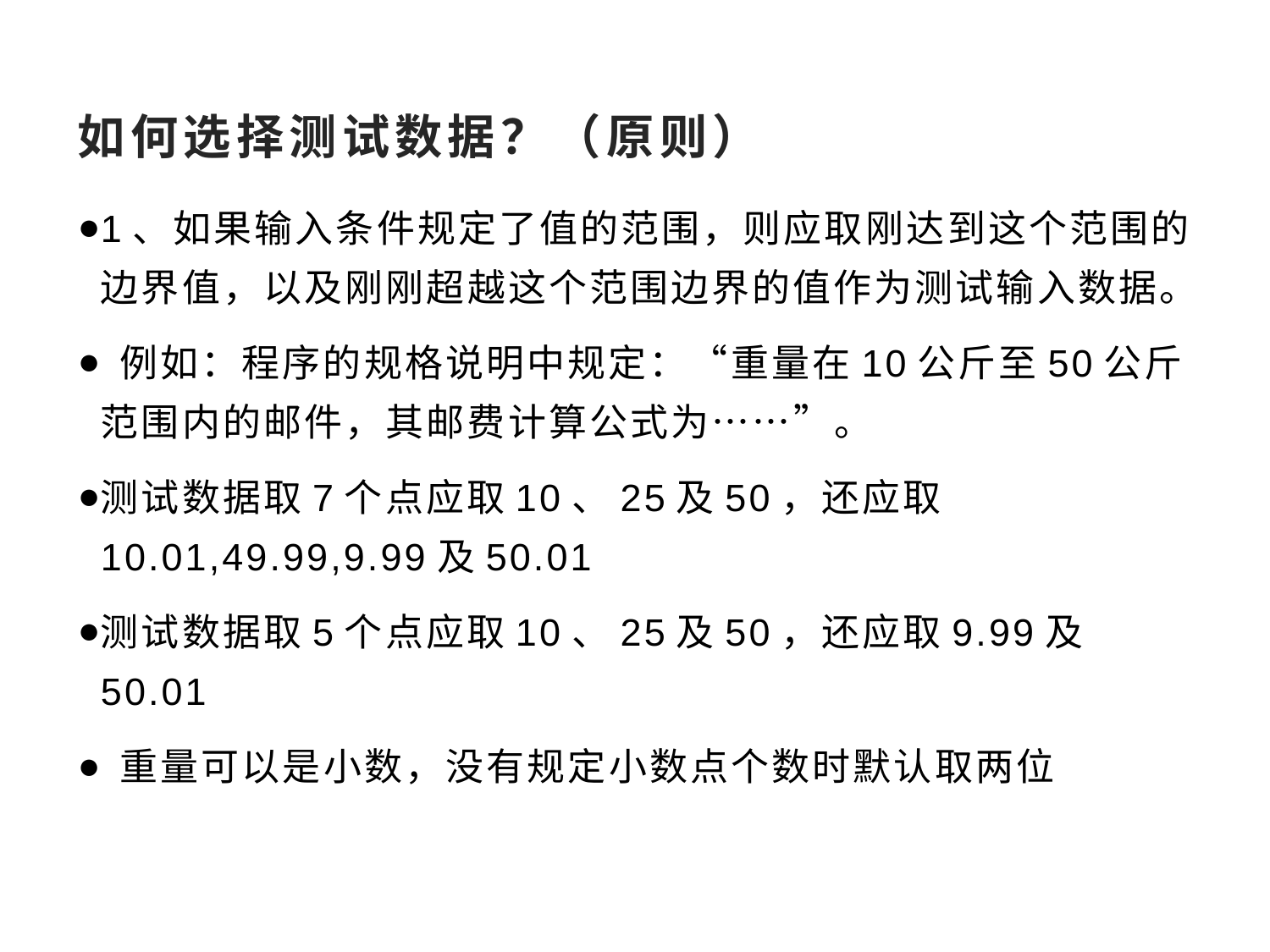

# 如何选择测试数据？（原则）
1、如果输入条件规定了值的范围，则应取刚达到这个范围的边界值，以及刚刚超越这个范围边界的值作为测试输入数据。
 例如：程序的规格说明中规定：“重量在10公斤至50公斤范围内的邮件，其邮费计算公式为……”。
测试数据取7个点应取10、25及50，还应取10.01,49.99,9.99及50.01
测试数据取5个点应取10、25及50，还应取9.99及50.01
 重量可以是小数，没有规定小数点个数时默认取两位